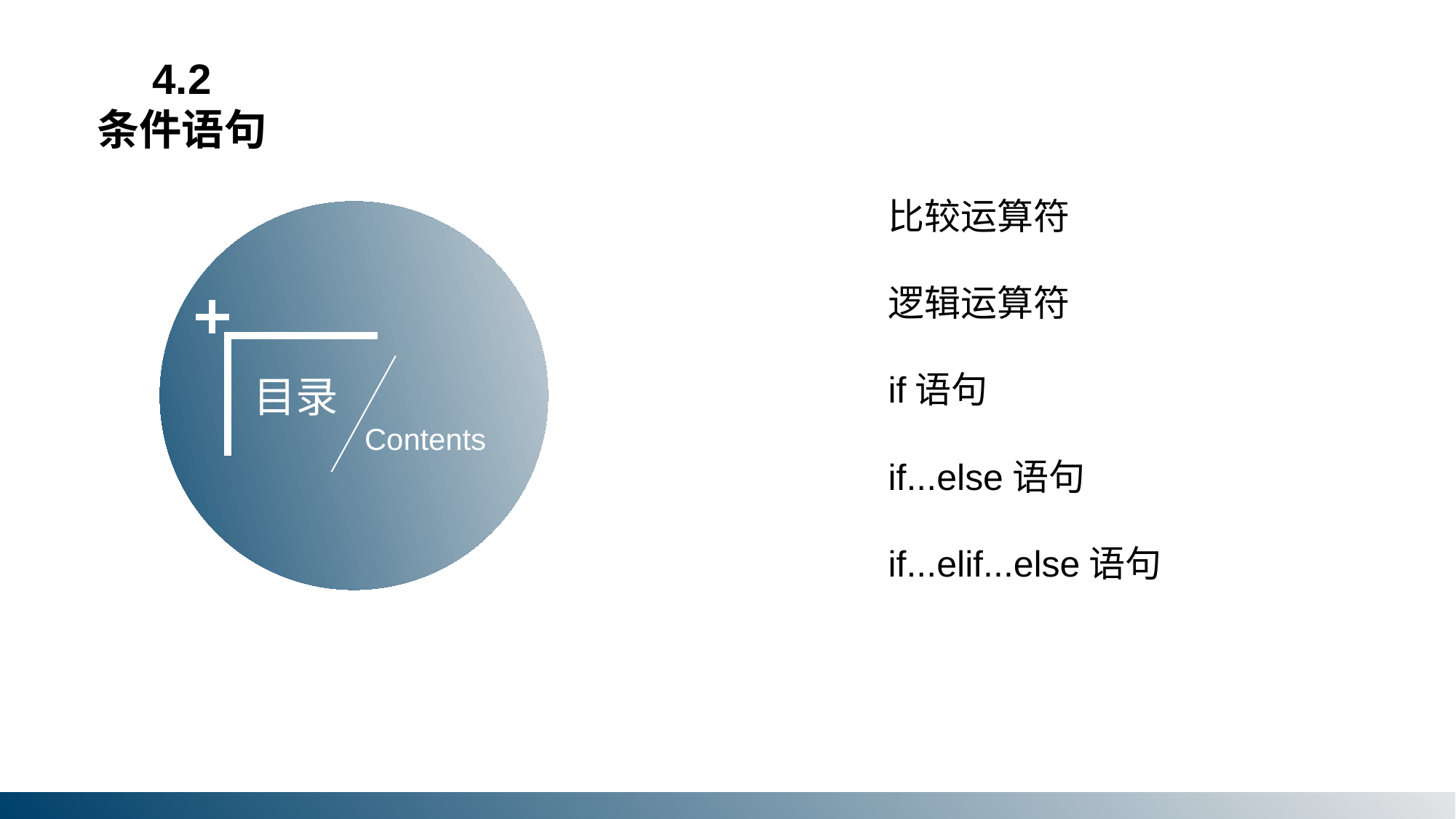

4.2
条件语句
比较运算符
逻辑运算符
if语句
if...else语句
if...elif...else语句